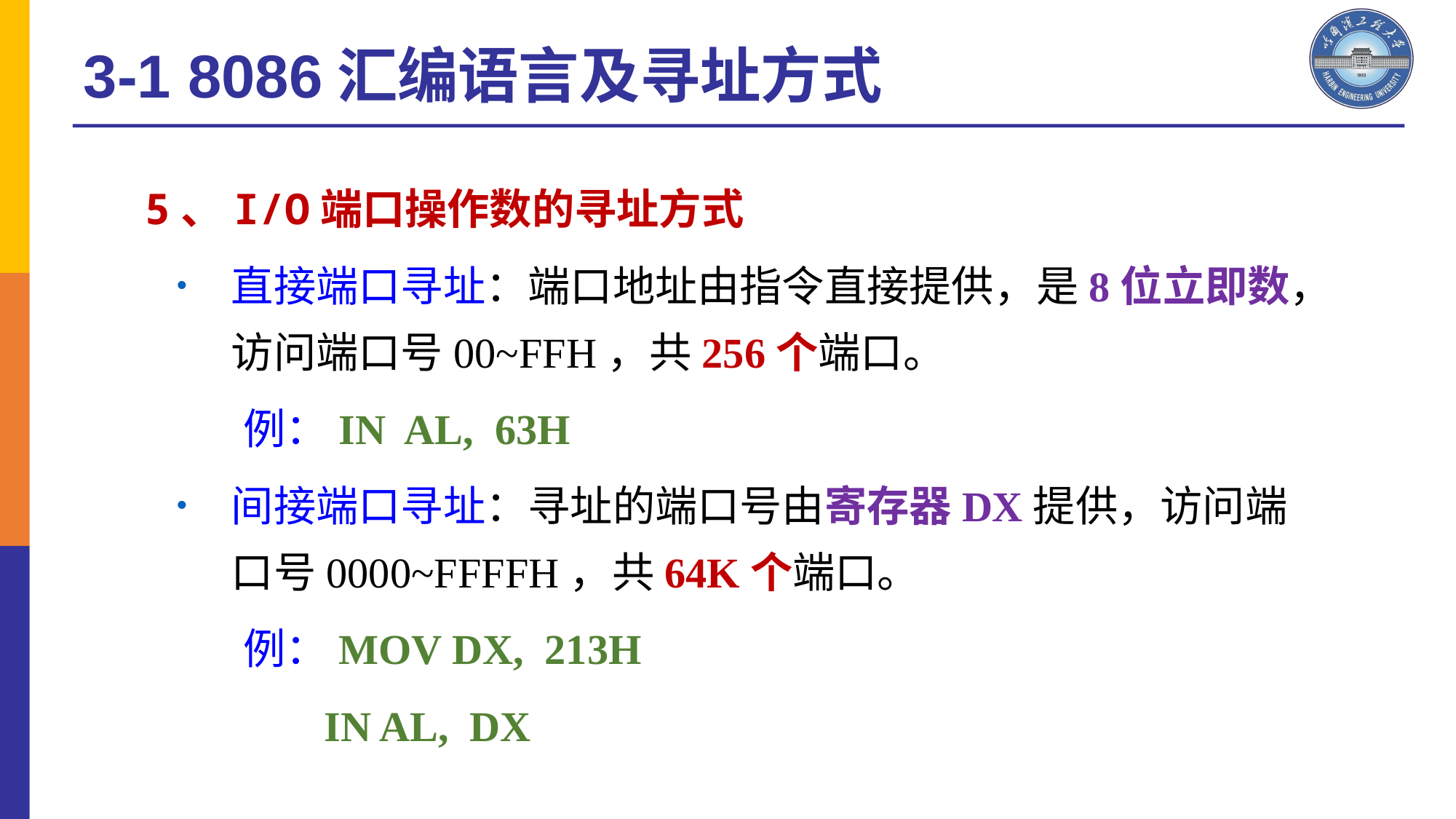

3-1 8086汇编语言及寻址方式
5、I/O端口操作数的寻址方式
直接端口寻址：端口地址由指令直接提供，是8位立即数，访问端口号00~FFH，共256个端口。
      例：IN  AL,  63H
间接端口寻址：寻址的端口号由寄存器DX提供，访问端口号0000~FFFFH，共64K个端口。
      例：MOV DX,  213H
              IN AL,  DX